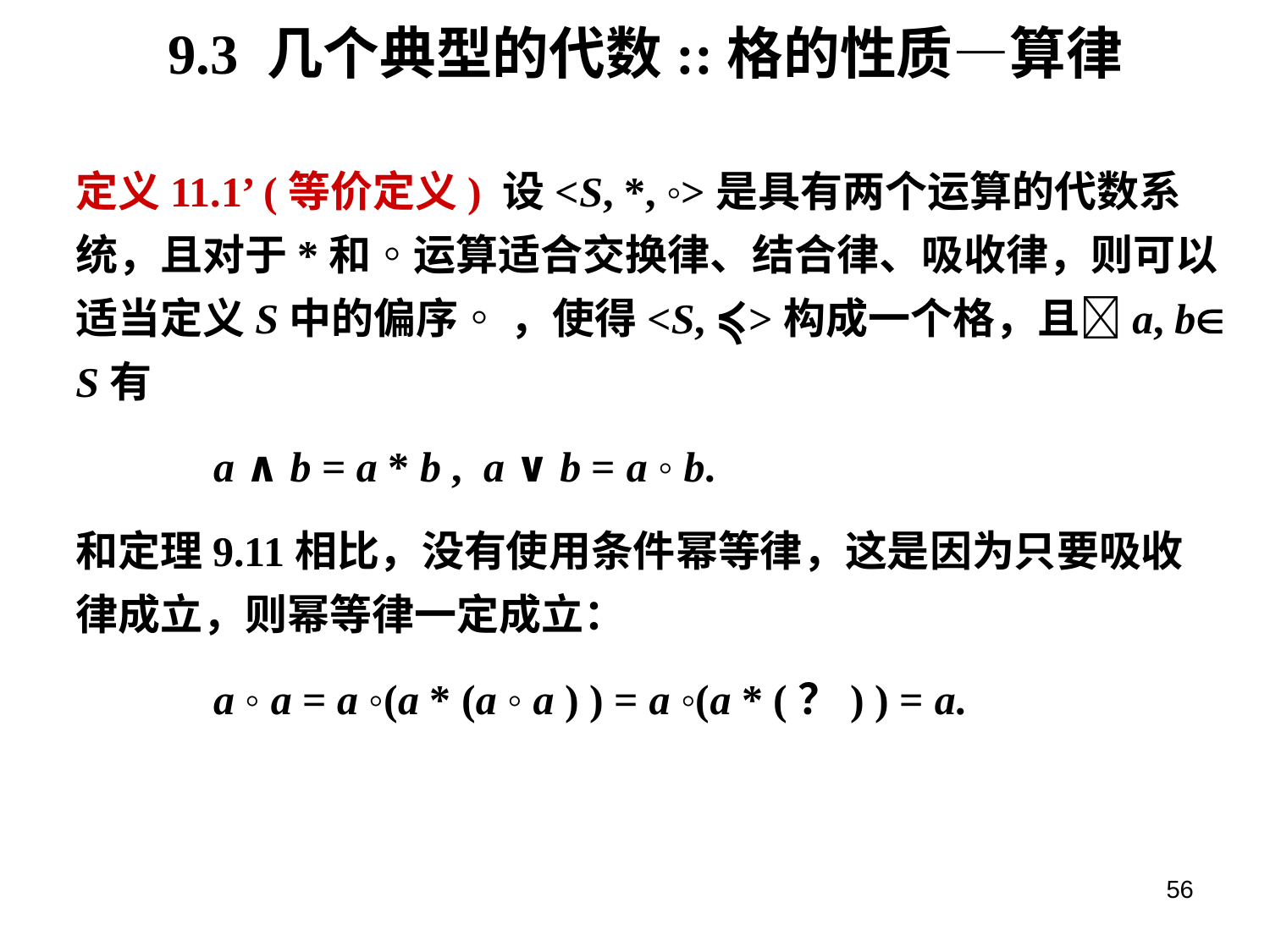

# 9.3 几个典型的代数::格的性质—算律
定义11.1’ (等价定义) 设<S, *, ◦>是具有两个运算的代数系统，且对于*和◦运算适合交换律、结合律、吸收律，则可以适当定义S中的偏序◦ ，使得<S, ≼>构成一个格，且∀a, b∈ S有
	 a ∧ b = a * b ,  a ∨ b = a ◦ b.
和定理9.11相比，没有使用条件幂等律，这是因为只要吸收律成立，则幂等律一定成立：
	 a ◦ a = a ◦(a * (a ◦ a ) ) = a ◦(a * (？) ) = a.
56